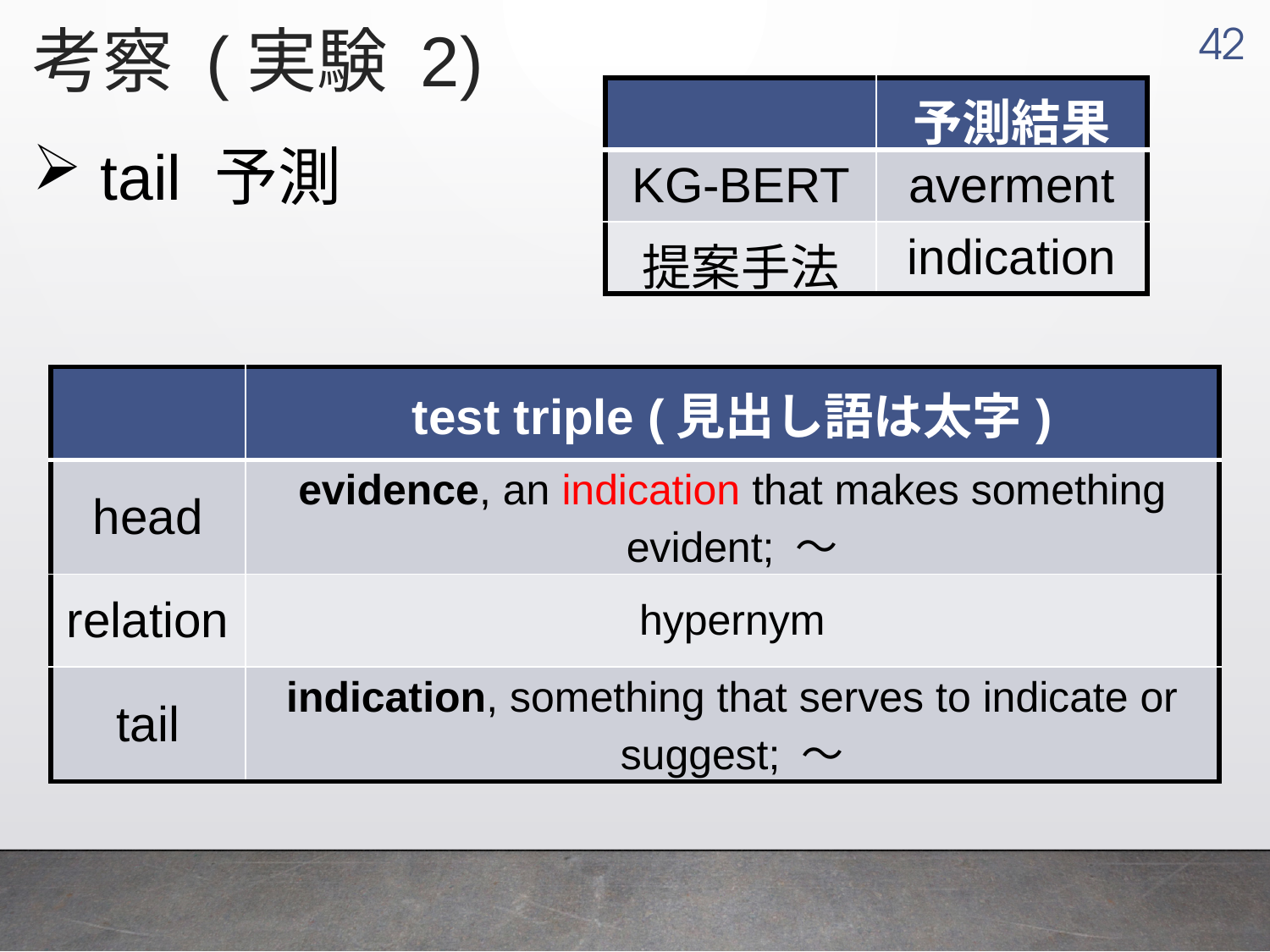

考察 (実験 2)
42
|  | 予測結果 |
| --- | --- |
| KG-BERT | averment |
| 提案手法 | indication |
 tail 予測
|  | test triple (見出し語は太字) |
| --- | --- |
| head | evidence, an indication that makes something evident; ～ |
| relation | hypernym |
| tail | indication, something that serves to indicate or suggest; ～ |